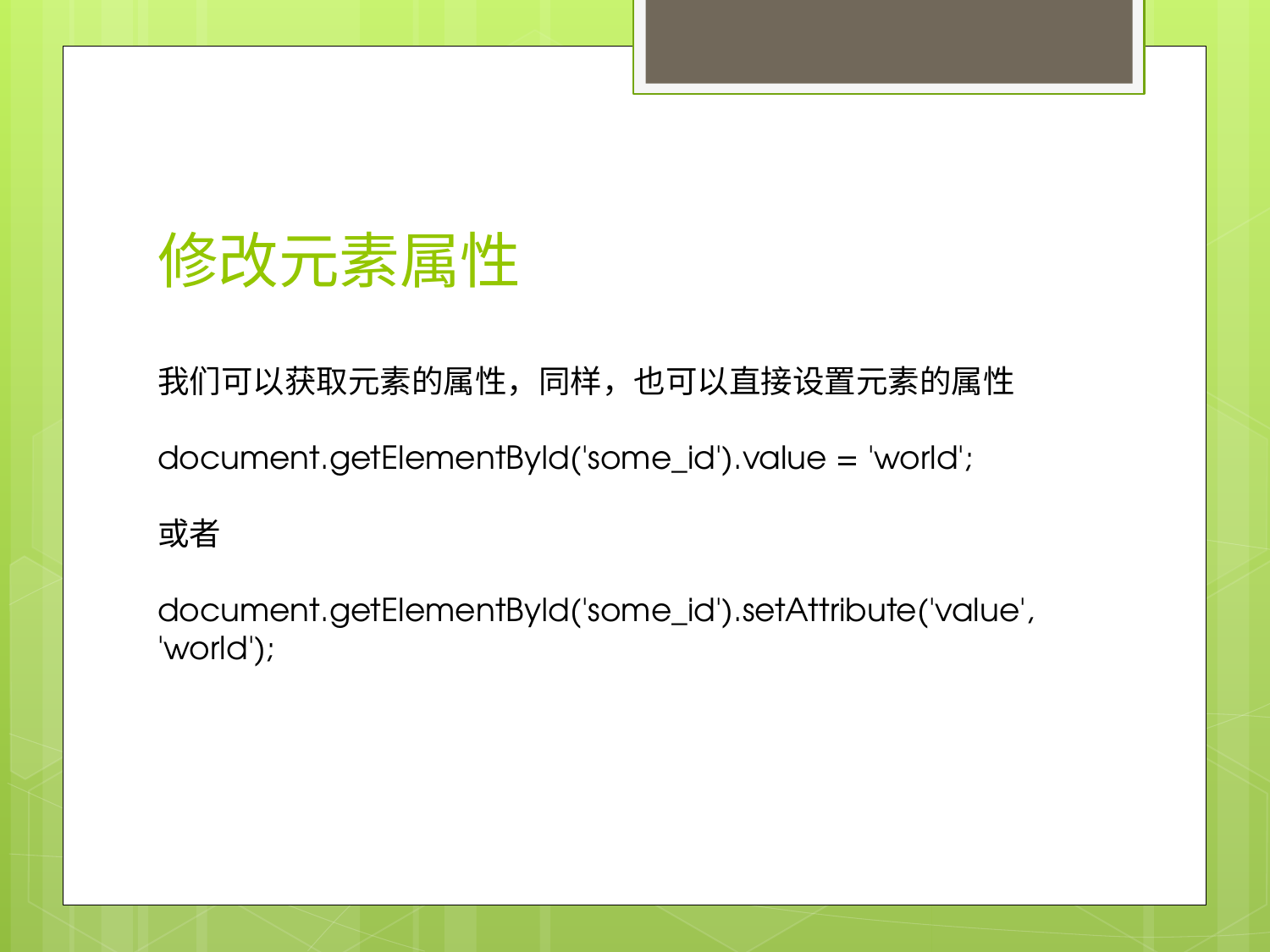

# 修改元素属性
我们可以获取元素的属性，同样，也可以直接设置元素的属性

document.getElementById('some_id').value = 'world';

或者

document.getElementById('some_id').setAttribute('value', 'world');